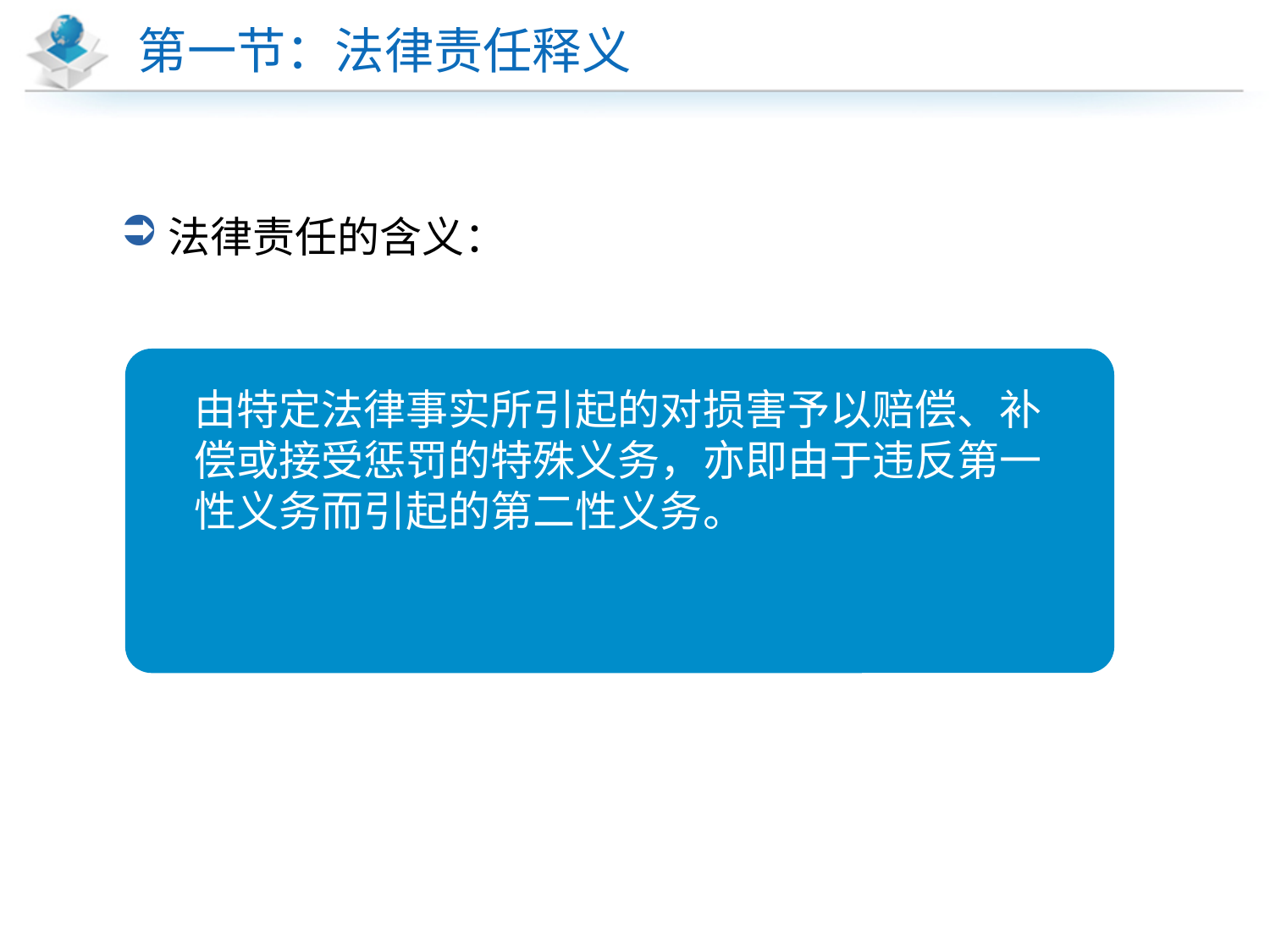

# 第一节：法律责任释义
法律责任的含义：

由特定法律事实所引起的对损害予以赔偿、补偿或接受惩罚的特殊义务，亦即由于违反第一性义务而引起的第二性义务。